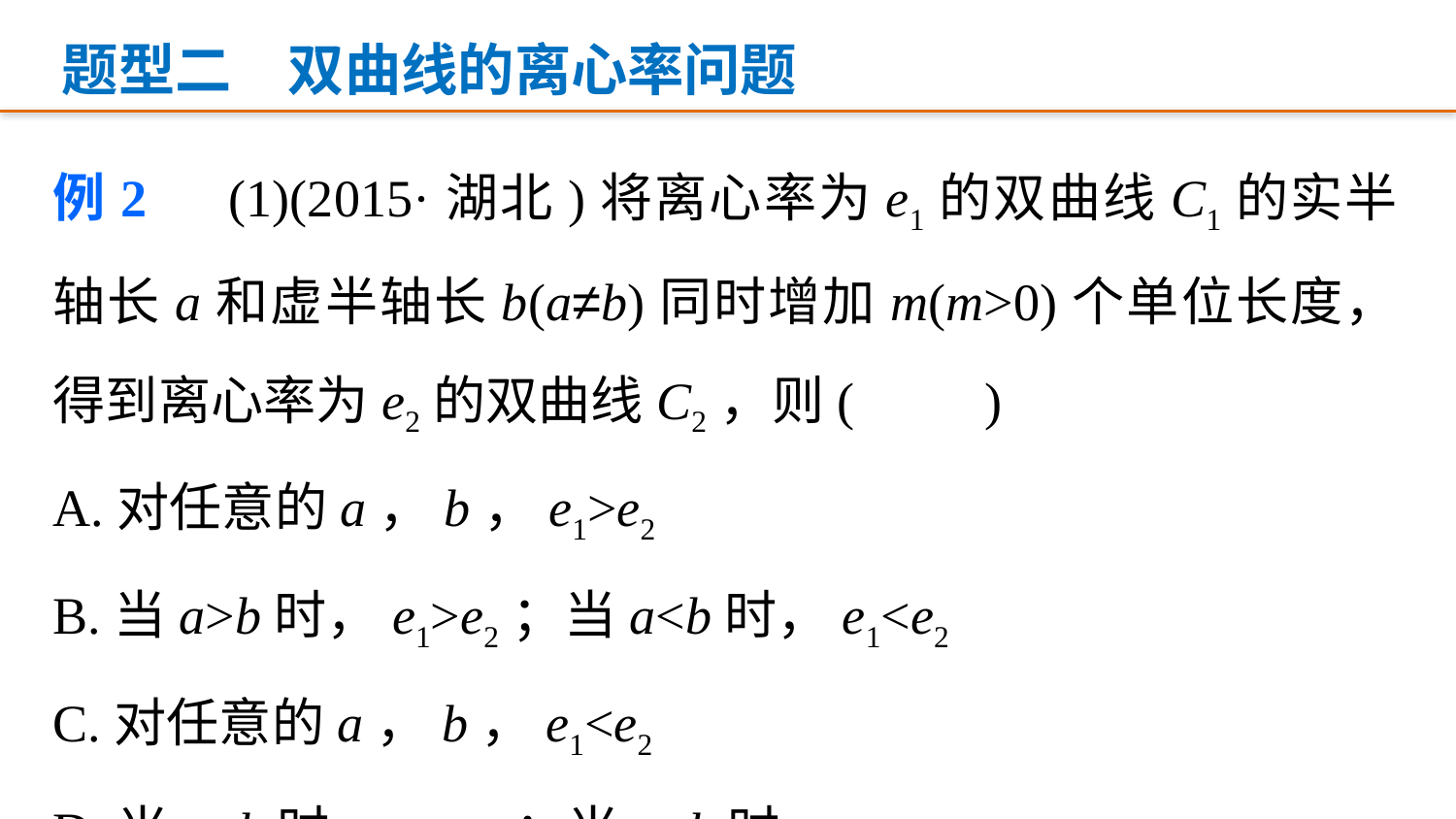

题型二　双曲线的离心率问题
例2　(1)(2015·湖北)将离心率为e1的双曲线C1的实半轴长a和虚半轴长b(a≠b)同时增加m(m>0)个单位长度，得到离心率为e2的双曲线C2，则(　　)
A.对任意的a，b，e1>e2
B.当a>b时，e1>e2；当a<b时，e1<e2
C.对任意的a，b，e1<e2
D.当a>b时，e1<e2；当a<b时，e1>e2